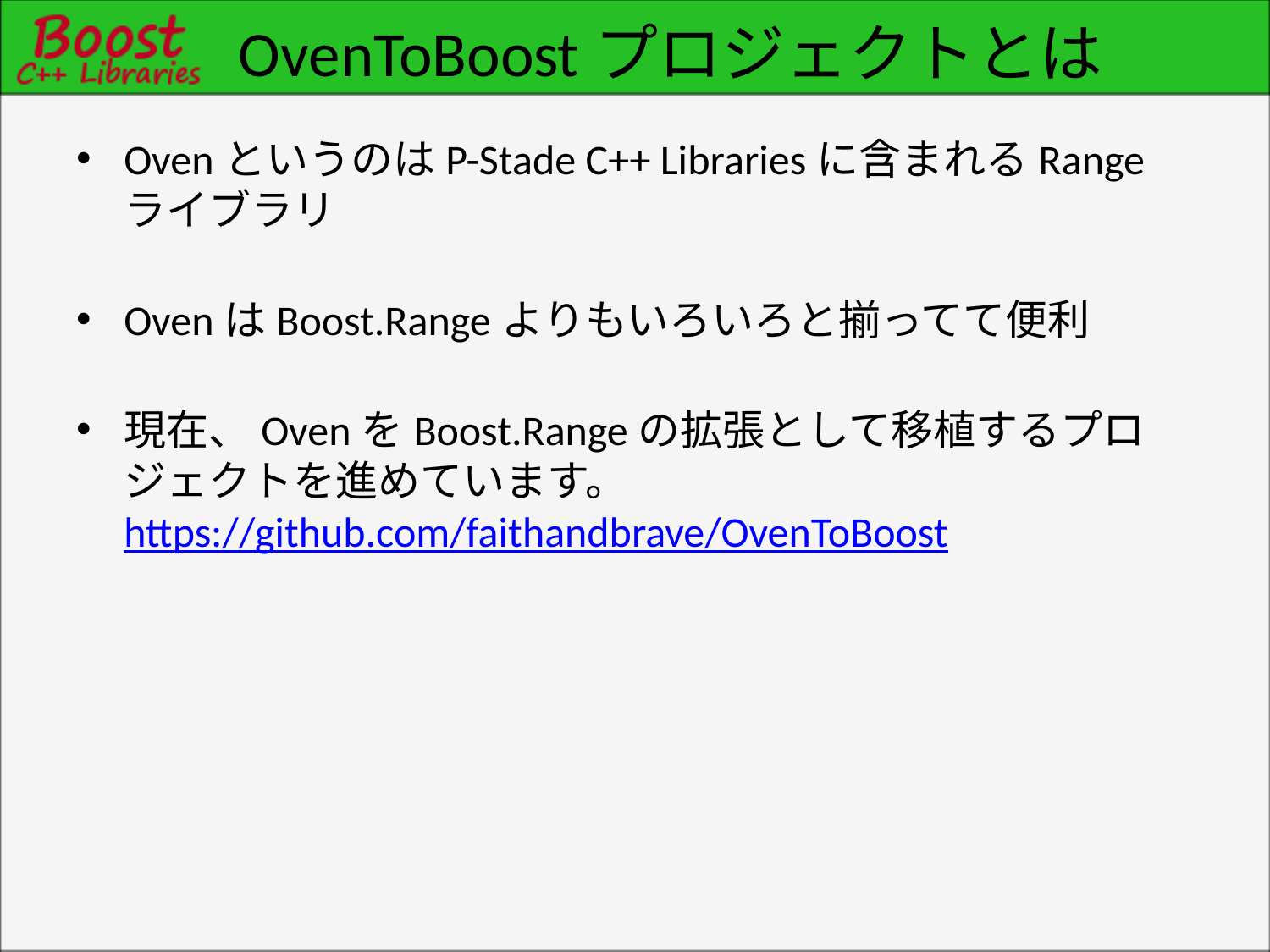

# OvenToBoostプロジェクトとは
OvenというのはP-Stade C++ Librariesに含まれるRangeライブラリ
OvenはBoost.Rangeよりもいろいろと揃ってて便利
現在、OvenをBoost.Rangeの拡張として移植するプロジェクトを進めています。
https://github.com/faithandbrave/OvenToBoost